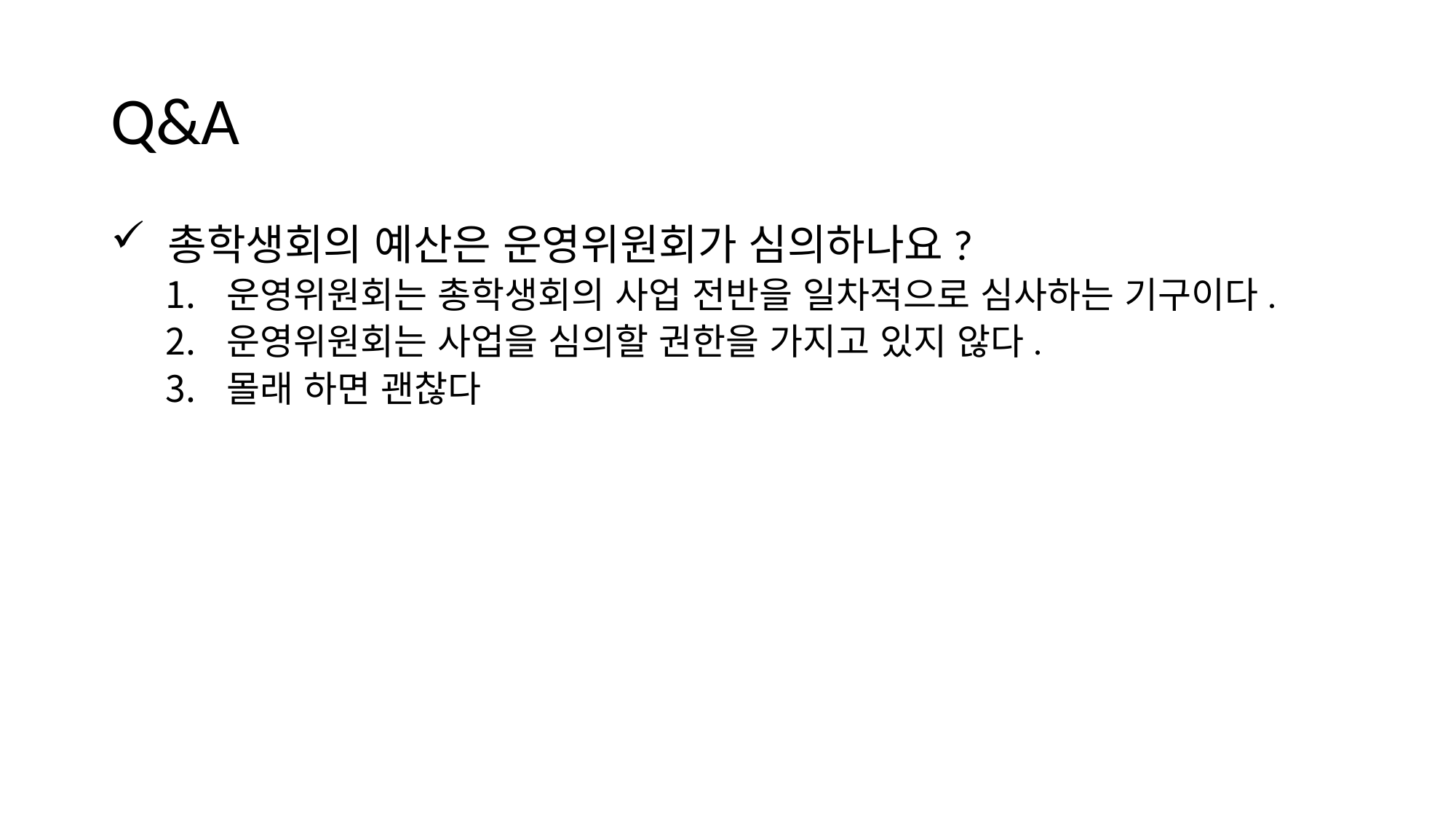

# Q&A
 총학생회의 예산은 운영위원회가 심의하나요?
운영위원회는 총학생회의 사업 전반을 일차적으로 심사하는 기구이다.
운영위원회는 사업을 심의할 권한을 가지고 있지 않다.
몰래 하면 괜찮다